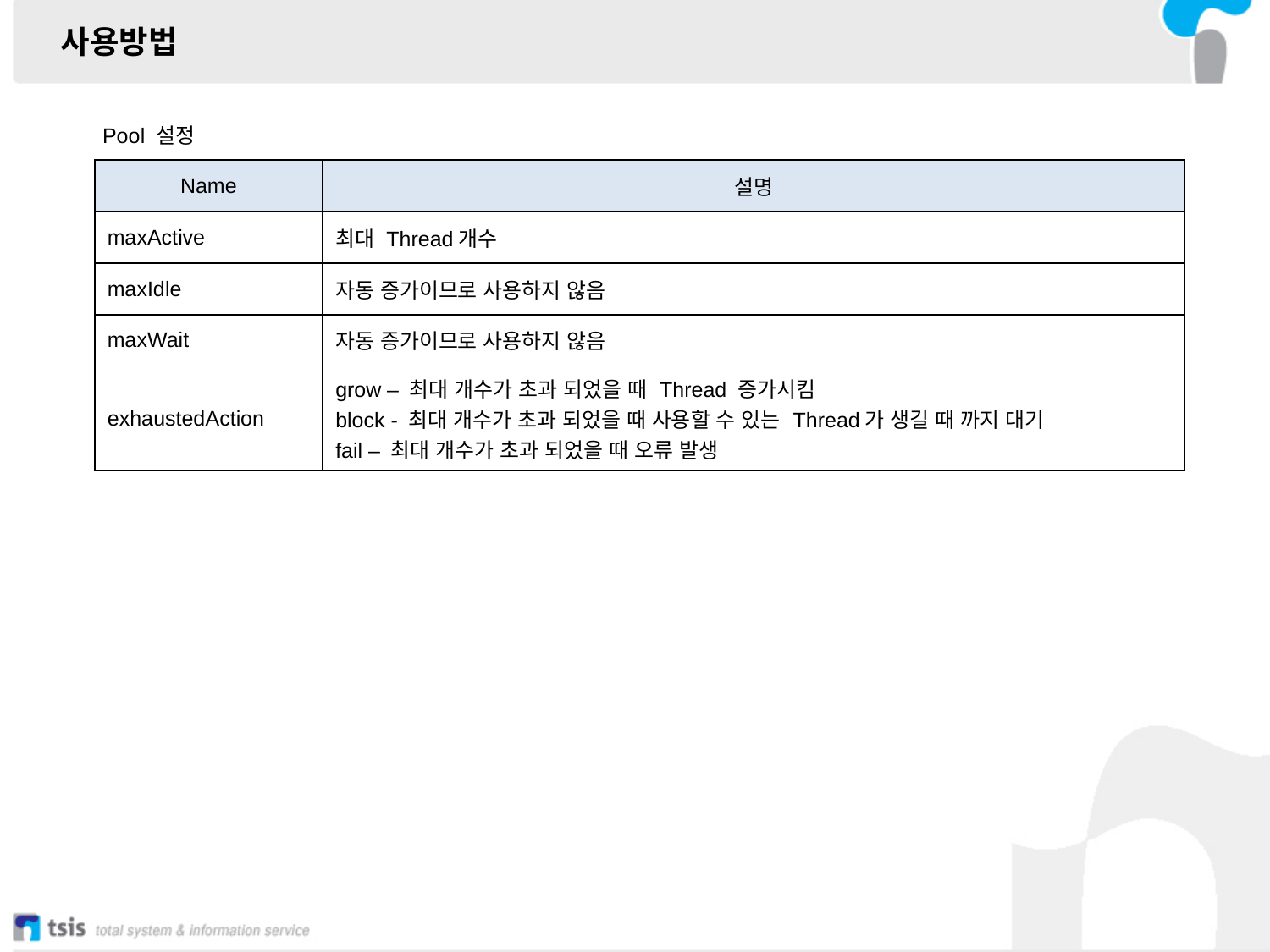

사용방법
Pool 설정
| Name | 설명 |
| --- | --- |
| maxActive | 최대 Thread개수 |
| maxIdle | 자동 증가이므로 사용하지 않음 |
| maxWait | 자동 증가이므로 사용하지 않음 |
| exhaustedAction | grow – 최대 개수가 초과 되었을 때 Thread 증가시킴 block - 최대 개수가 초과 되었을 때 사용할 수 있는 Thread가 생길 때 까지 대기 fail – 최대 개수가 초과 되었을 때 오류 발생 |